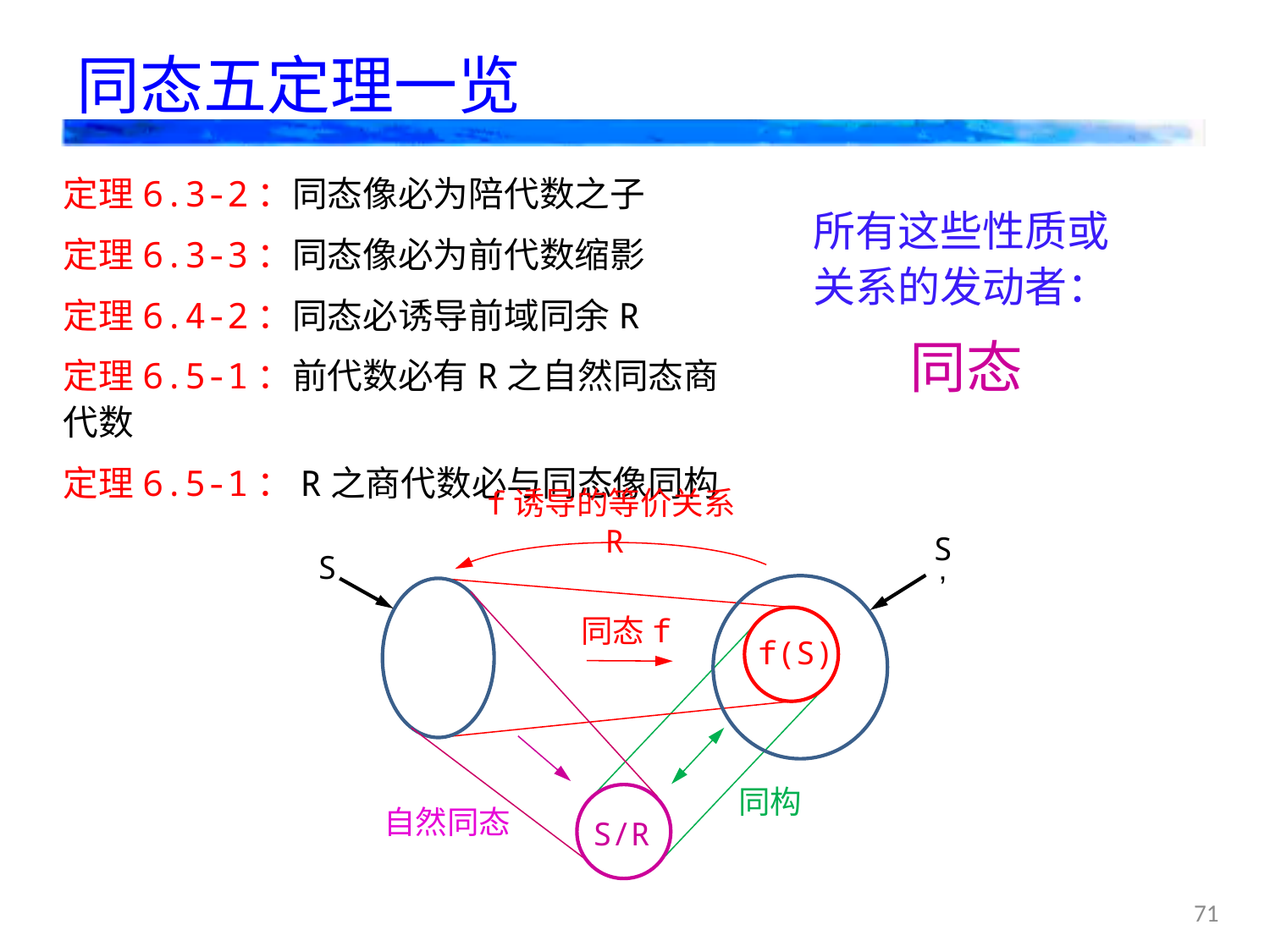

# 同态五定理一览
定理6.3-2：同态像必为陪代数之子
定理6.3-3：同态像必为前代数缩影
定理6.4-2：同态必诱导前域同余R
定理6.5-1：前代数必有R之自然同态商代数
定理6.5-1：R之商代数必与同态像同构
所有这些性质或关系的发动者：
同态
f诱导的等价关系R

S

S’

同态f
f(S)

自然同态

S/R
同构
71